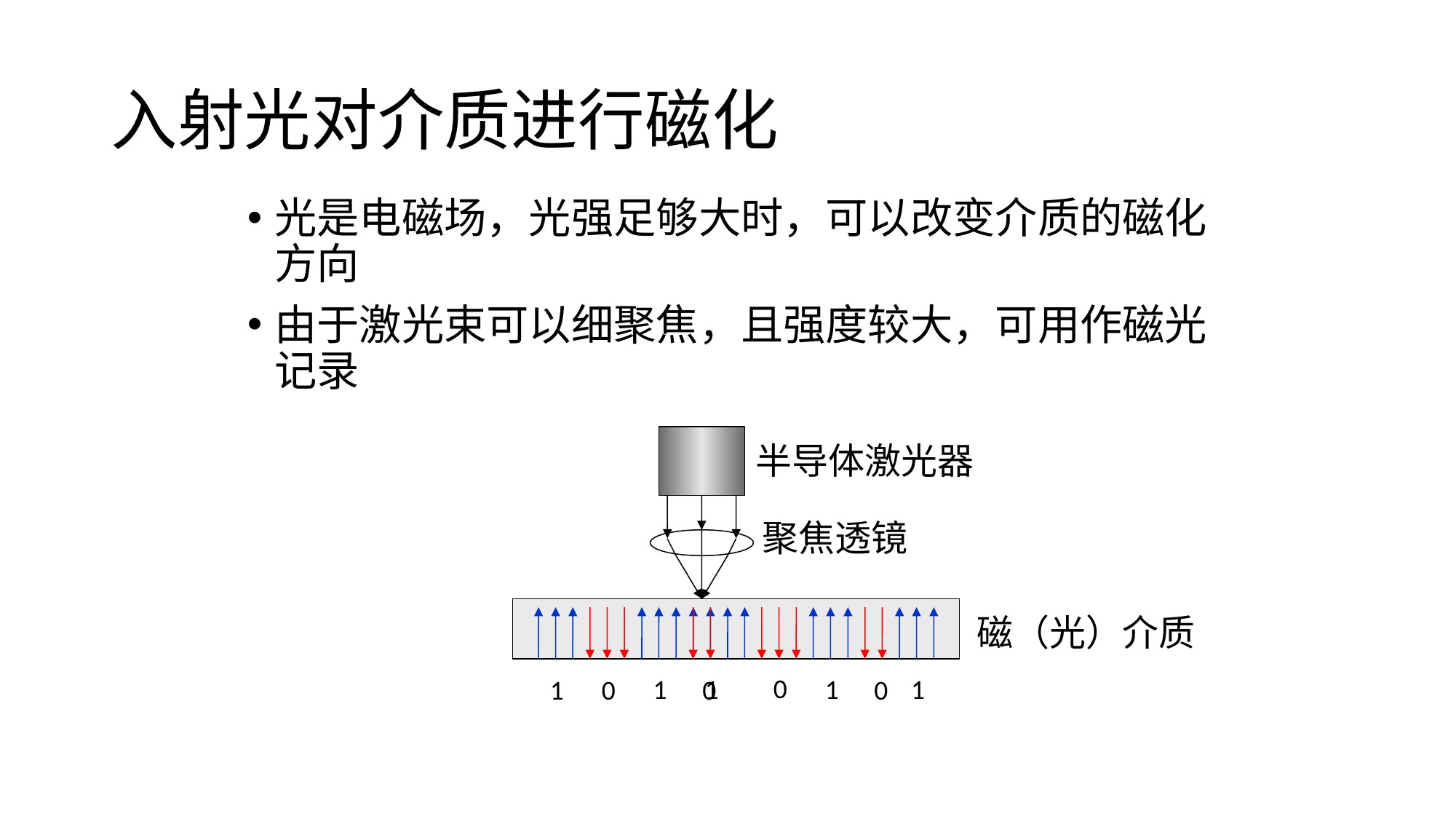

# 入射光对介质进行磁化
光是电磁场，光强足够大时，可以改变介质的磁化方向
由于激光束可以细聚焦，且强度较大，可用作磁光记录

半导体激光器

聚焦透镜

磁（光）介质

0
1
1
1
1
1
0
0
0